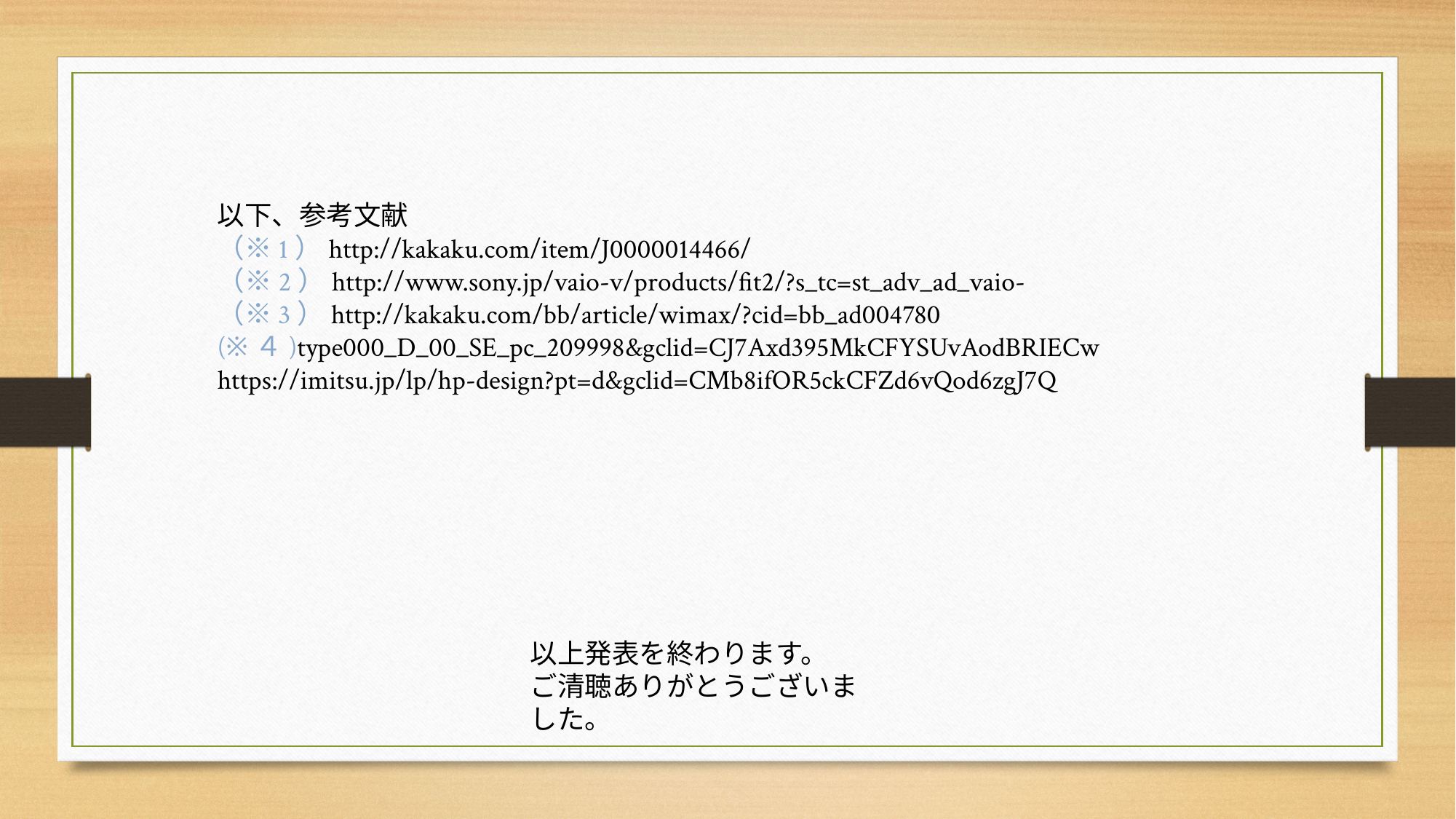

以下、参考文献
（※1）http://kakaku.com/item/J0000014466/
（※2）http://www.sony.jp/vaio-v/products/fit2/?s_tc=st_adv_ad_vaio-
（※3）http://kakaku.com/bb/article/wimax/?cid=bb_ad004780
(※４)type000_D_00_SE_pc_209998&gclid=CJ7Axd395MkCFYSUvAodBRIECw
https://imitsu.jp/lp/hp-design?pt=d&gclid=CMb8ifOR5ckCFZd6vQod6zgJ7Q
以上発表を終わります。
ご清聴ありがとうございました。